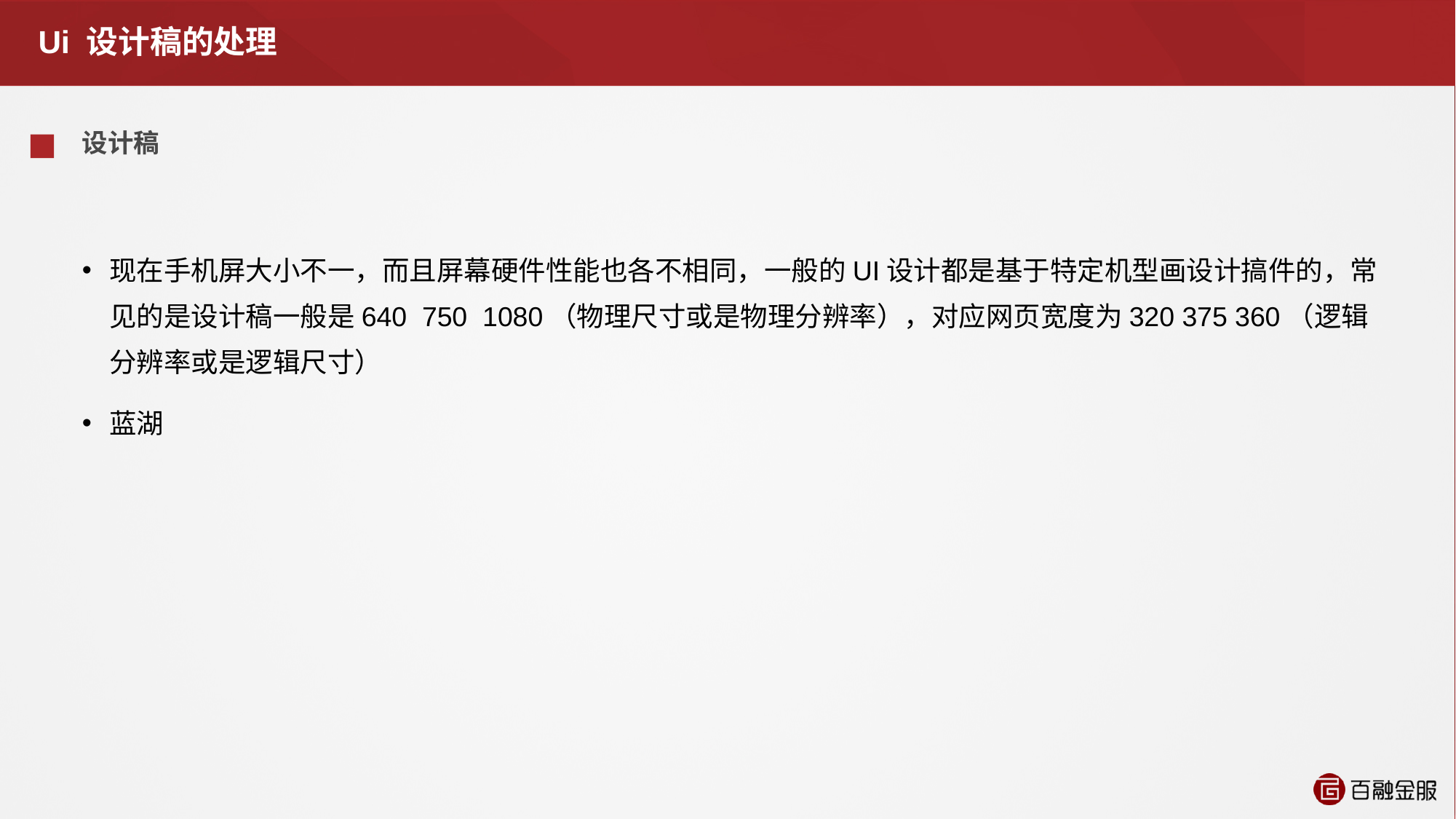

# Ui 设计稿的处理
设计稿

现在手机屏大小不一，而且屏幕硬件性能也各不相同，一般的UI设计都是基于特定机型画设计搞件的，常见的是设计稿一般是640  750  1080（物理尺寸或是物理分辨率），对应网页宽度为320 375 360（逻辑分辨率或是逻辑尺寸）
蓝湖